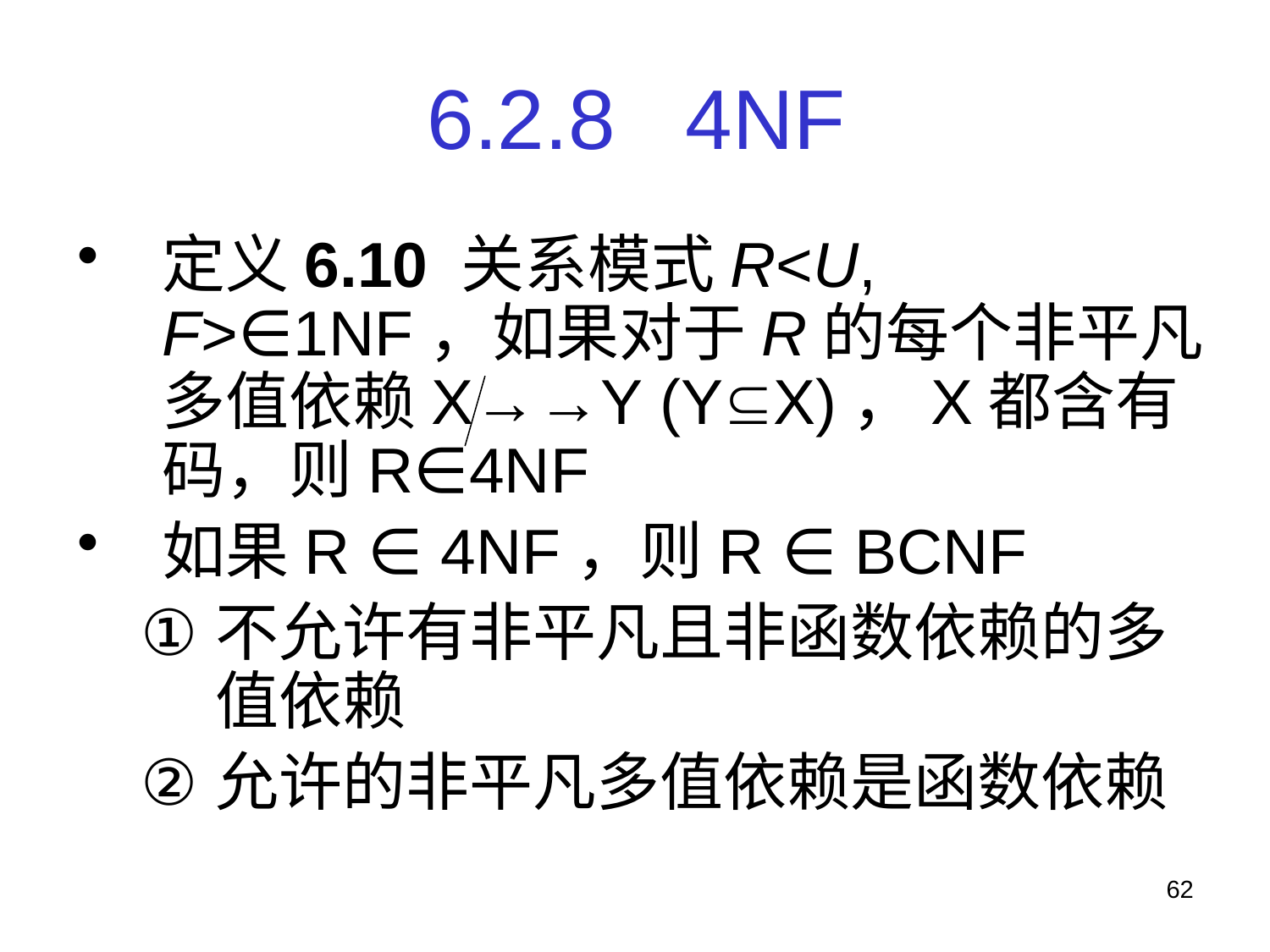

# 6.2.8   4NF
定义6.10 关系模式R<U, F>∈1NF，如果对于R的每个非平凡多值依赖X→→Y (Y⊆X)，X都含有码，则R∈4NF
如果R ∈ 4NF，则R ∈ BCNF
不允许有非平凡且非函数依赖的多值依赖
允许的非平凡多值依赖是函数依赖
62